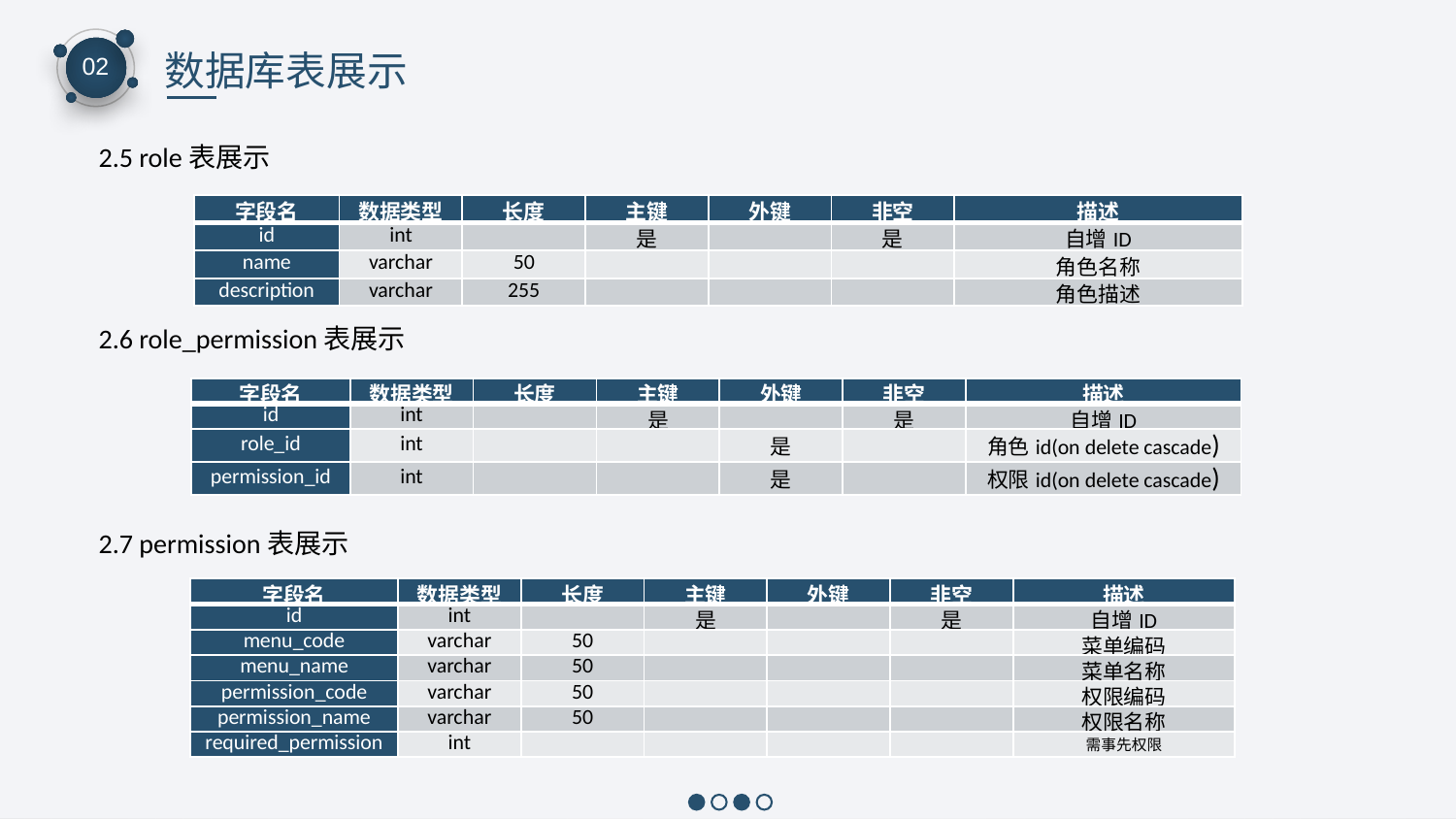

数据库表展示
02
2.5 role表展示
| 字段名 | 数据类型 | 长度 | 主键 | 外键 | 非空 | 描述 |
| --- | --- | --- | --- | --- | --- | --- |
| id | int |  | 是 |  | 是 | 自增ID |
| name | varchar | 50 |  |  |  | 角色名称 |
| description | varchar | 255 |  |  |  | 角色描述 |
2.6 role_permission表展示
| 字段名 | 数据类型 | 长度 | 主键 | 外键 | 非空 | 描述 |
| --- | --- | --- | --- | --- | --- | --- |
| id | int |  | 是 |  | 是 | 自增ID |
| role\_id | int |  |  | 是 |  | 角色id(on delete cascade) |
| permission\_id | int |  |  | 是 |  | 权限id(on delete cascade) |
2.7 permission表展示
| 字段名 | 数据类型 | 长度 | 主键 | 外键 | 非空 | 描述 |
| --- | --- | --- | --- | --- | --- | --- |
| id | int |  | 是 |  | 是 | 自增ID |
| menu\_code | varchar | 50 |  |  |  | 菜单编码 |
| menu\_name | varchar | 50 |  |  |  | 菜单名称 |
| permission\_code | varchar | 50 |  |  |  | 权限编码 |
| permission\_name | varchar | 50 |  |  |  | 权限名称 |
| required\_permission | int |  |  |  |  | 需事先权限 |